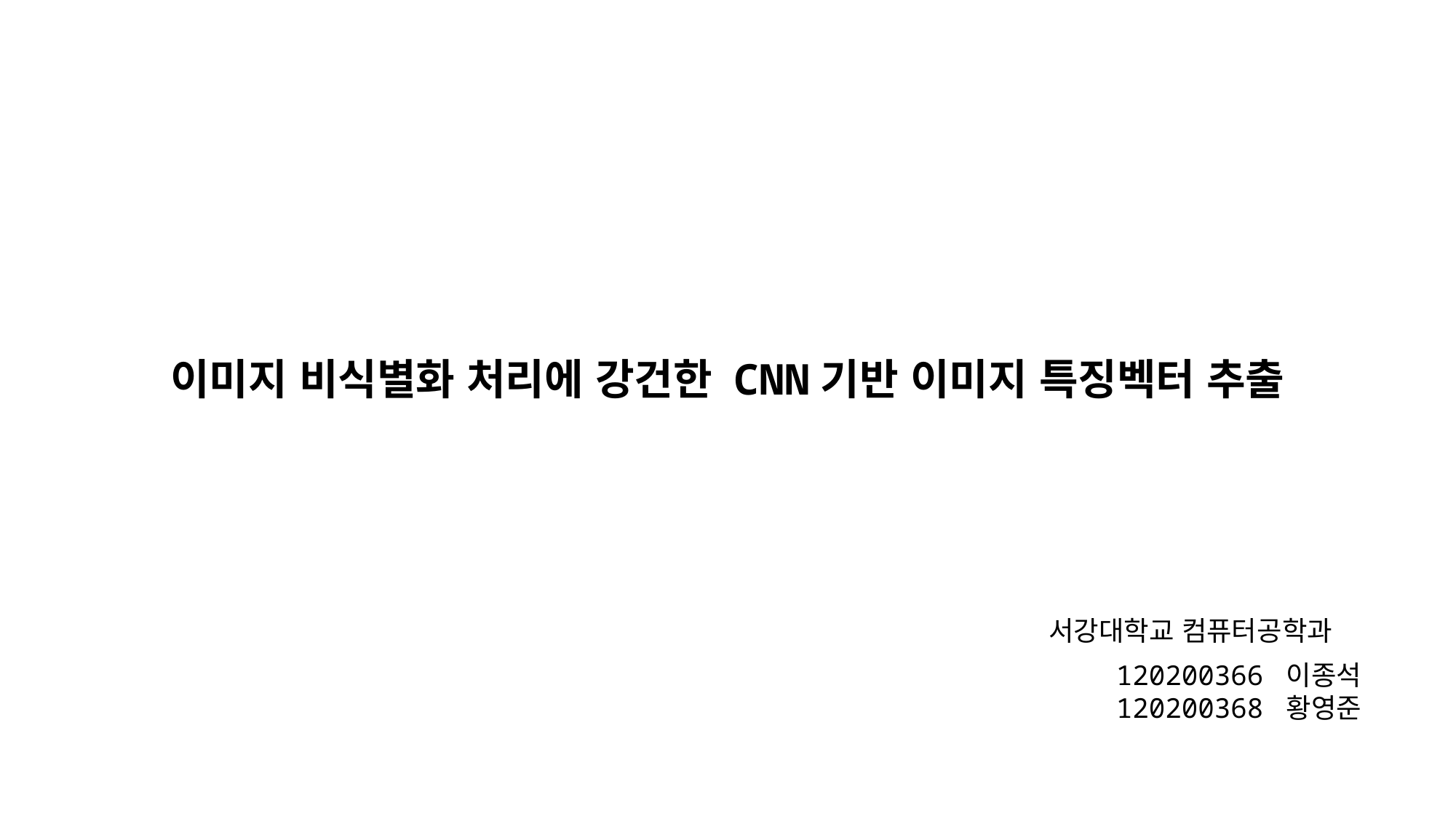

이미지 비식별화 처리에 강건한 CNN기반 이미지 특징벡터 추출
서강대학교 컴퓨터공학과
120200366 이종석
120200368 황영준